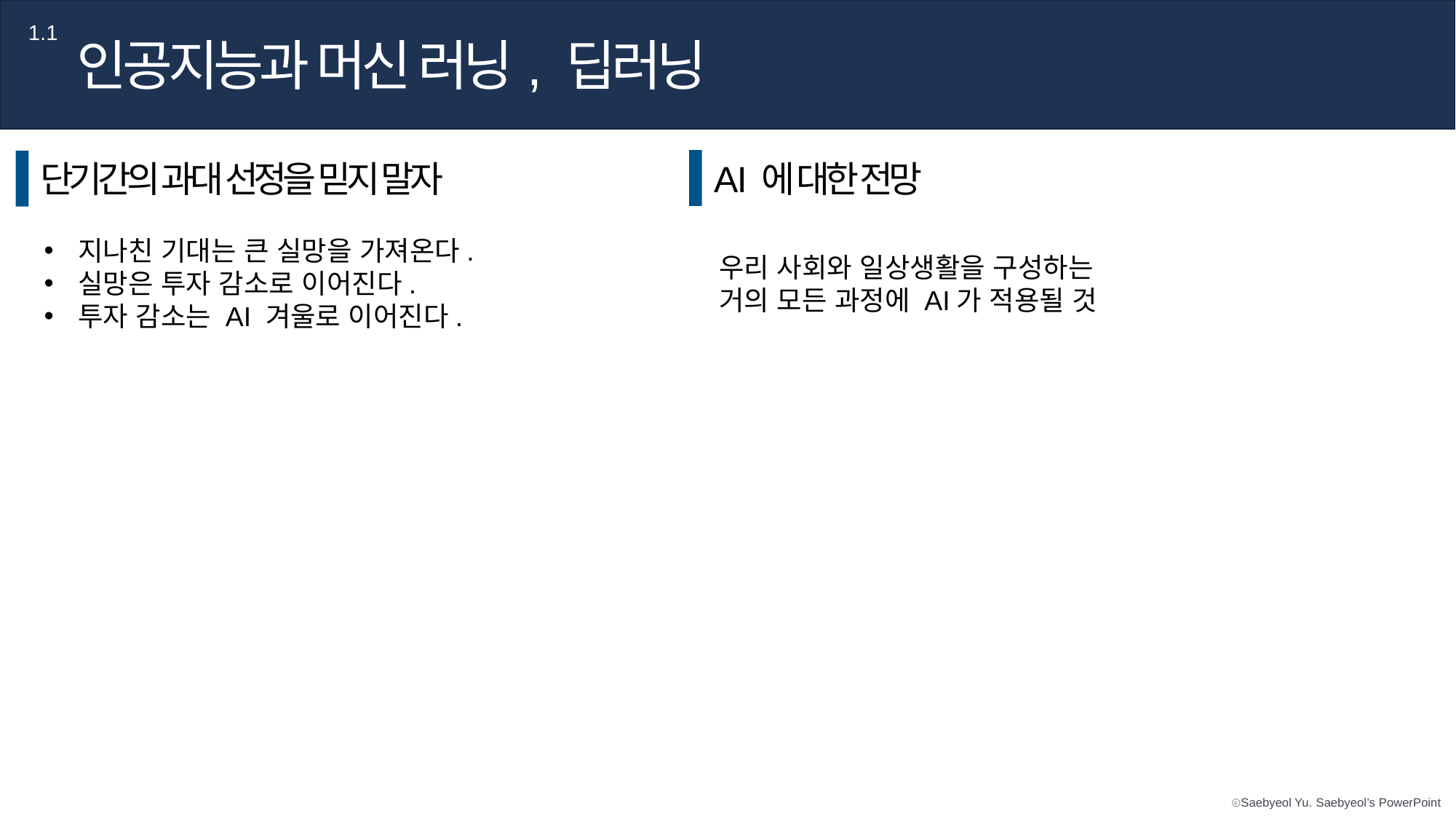

제목을 입력하세요
Part 1,
1.1
인공지능과 머신 러닝, 딥러닝
Lorem Ipsum is simply dummy text of the printing and typesetting industry

단기간의 과대 선정을 믿지 말자	 	       	 A I 에 대한 전망
지나친 기대는 큰 실망을 가져온다.
실망은 투자 감소로 이어진다.
투자 감소는 AI 겨울로 이어진다.
우리 사회와 일상생활을 구성하는
거의 모든 과정에 AI가 적용될 것